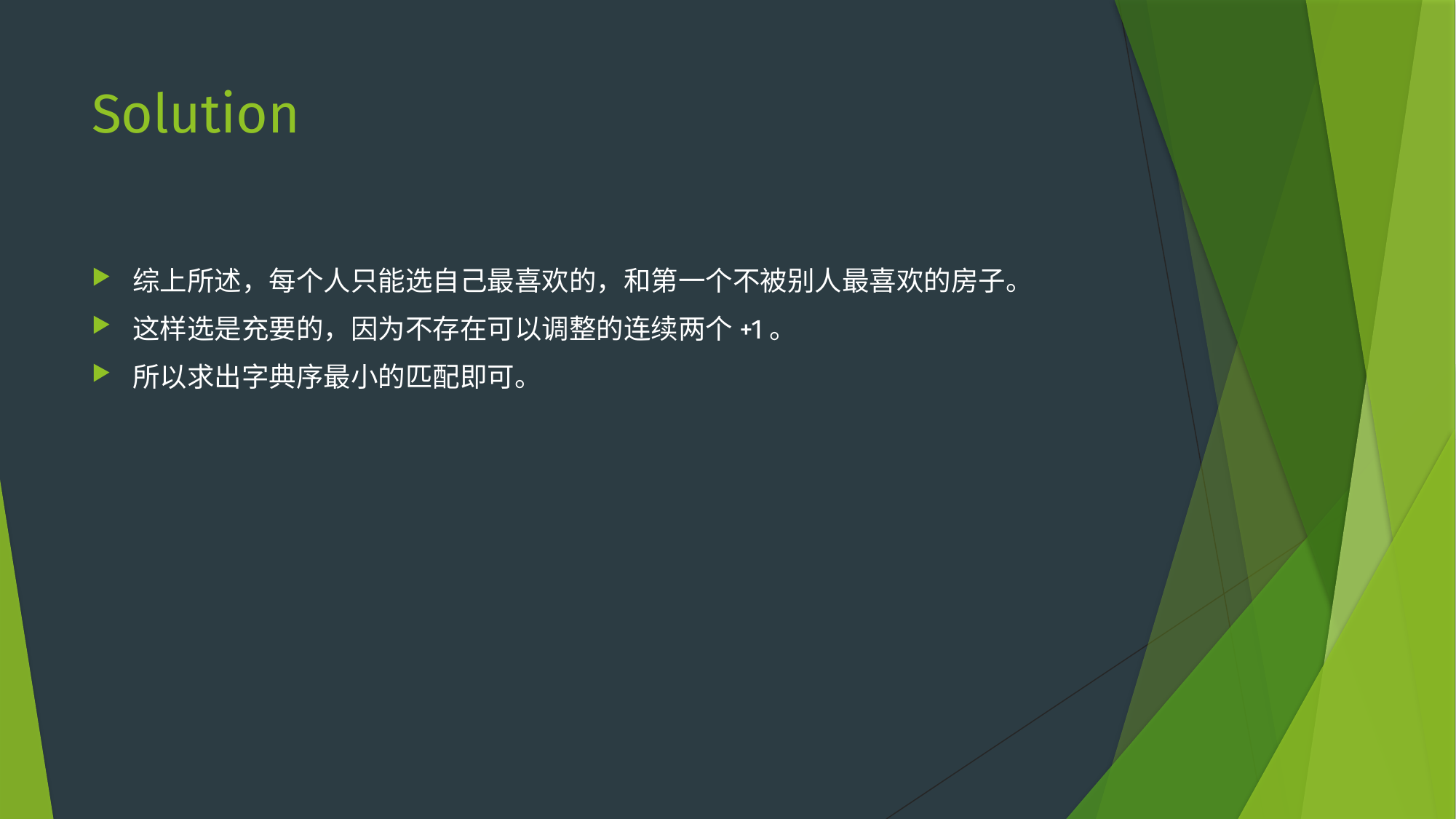

# Solution
综上所述，每个人只能选自己最喜欢的，和第一个不被别人最喜欢的房子。
这样选是充要的，因为不存在可以调整的连续两个+1。
所以求出字典序最小的匹配即可。